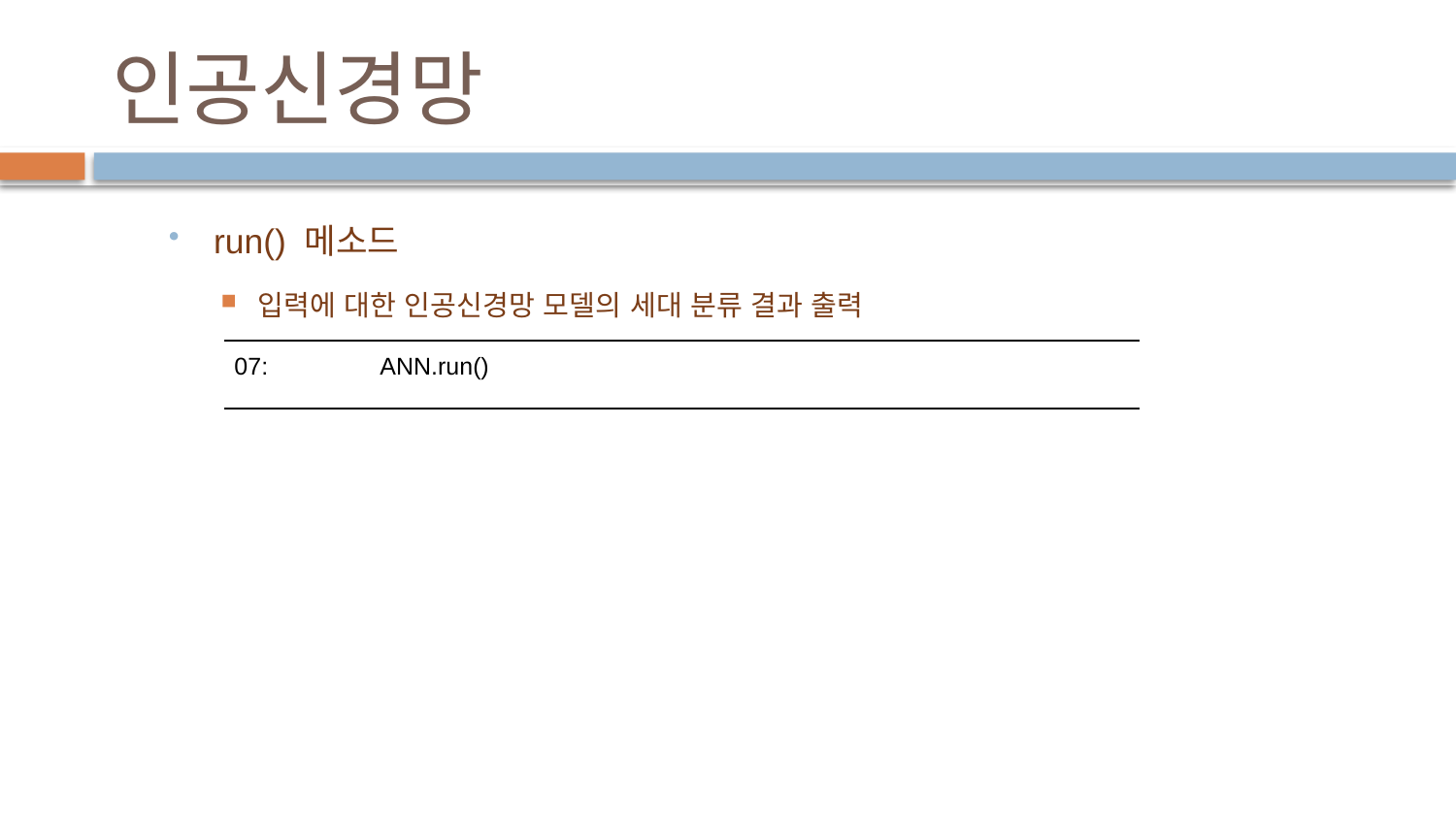

# 인공신경망
run() 메소드
입력에 대한 인공신경망 모델의 세대 분류 결과 출력
| 07: ANN.run() |
| --- |